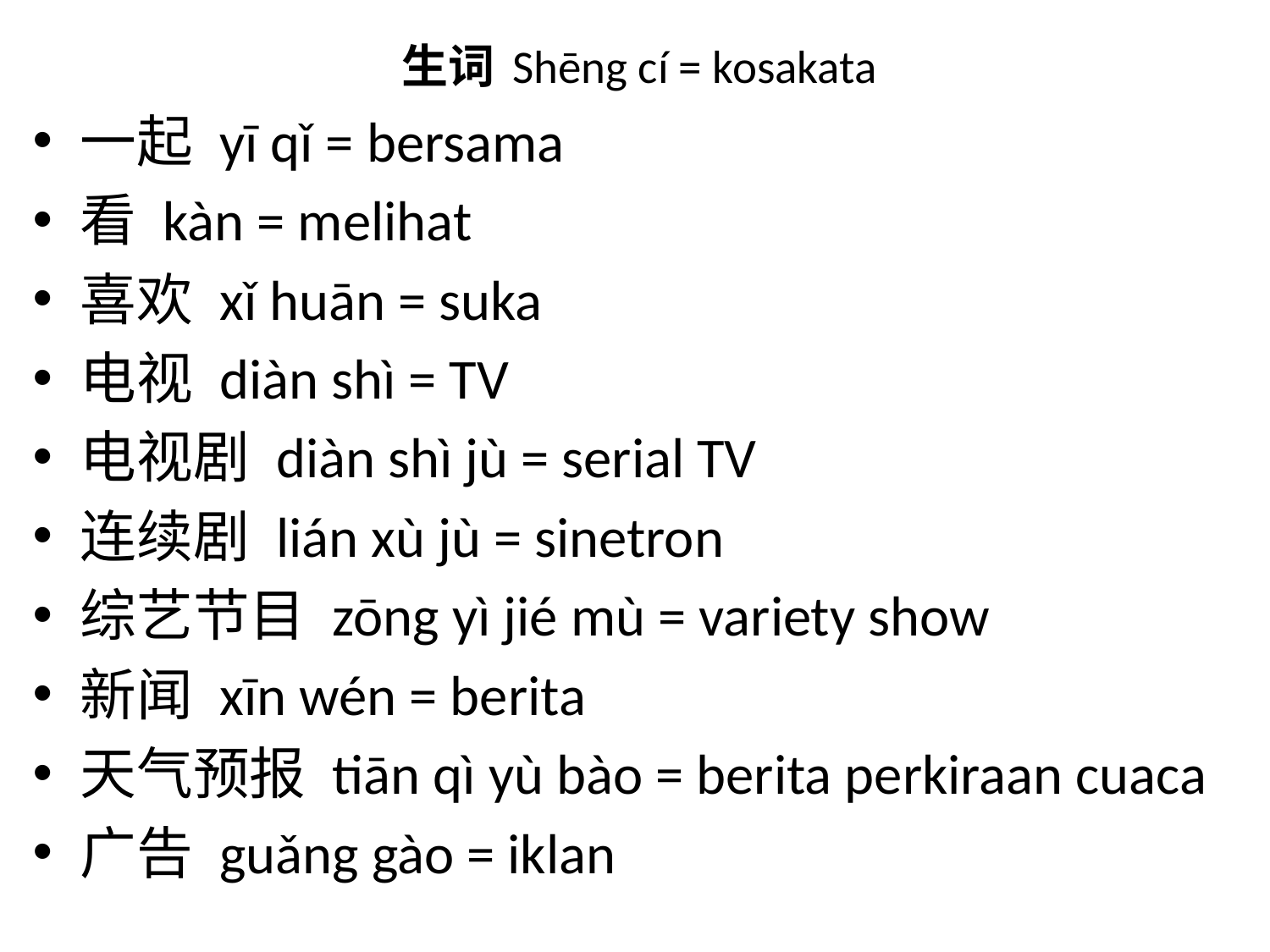

# 生词 Shēng cí = kosakata
一起 yī qǐ = bersama
看 kàn = melihat
喜欢 xǐ huān = suka
电视 diàn shì = TV
电视剧 diàn shì jù = serial TV
连续剧 lián xù jù = sinetron
综艺节目 zōng yì jié mù = variety show
新闻 xīn wén = berita
天气预报 tiān qì yù bào = berita perkiraan cuaca
广告 guǎng gào = iklan